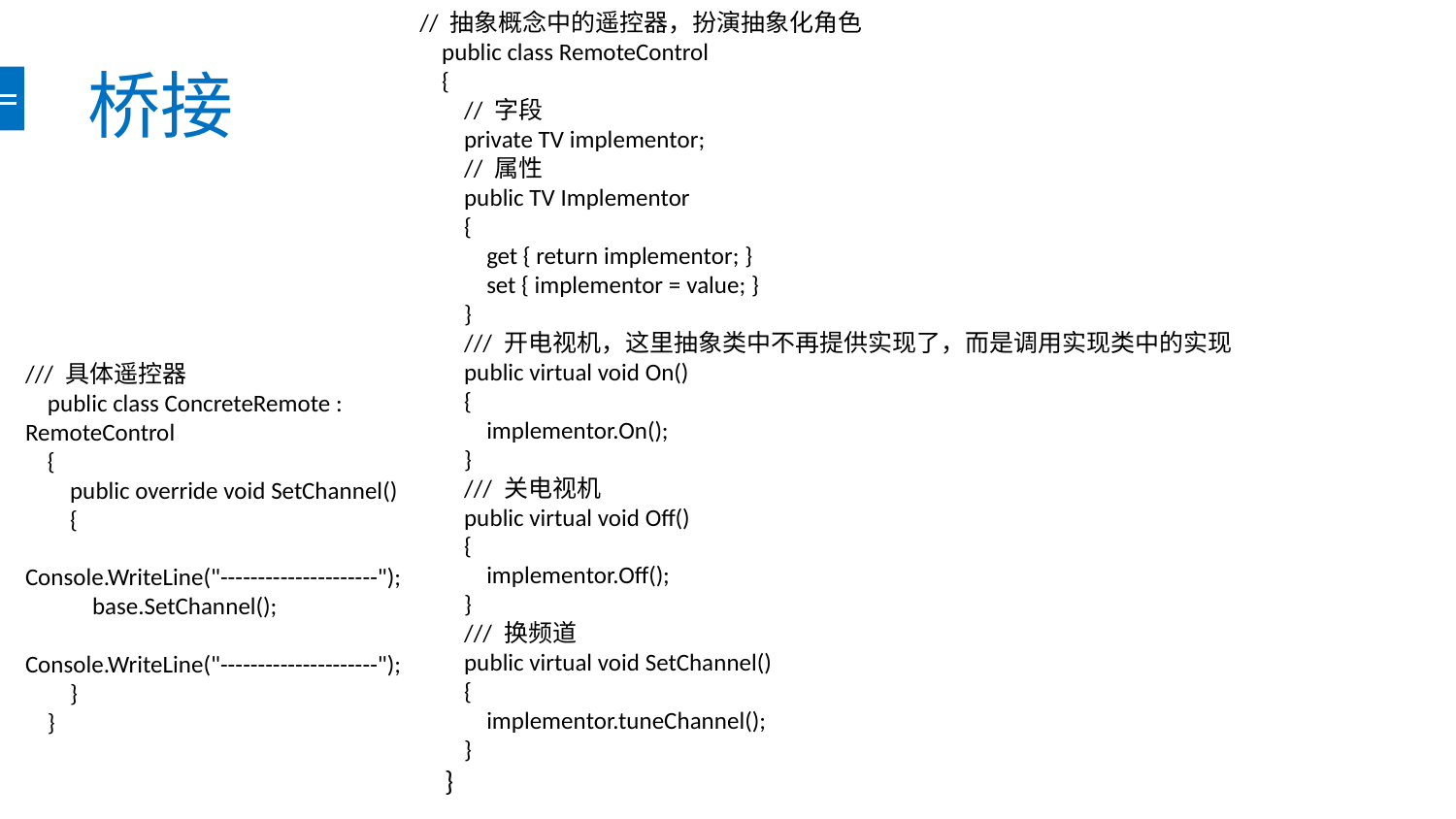

// 抽象概念中的遥控器，扮演抽象化角色
    public class RemoteControl
    {
        // 字段
        private TV implementor;
        // 属性
        public TV Implementor
        {
            get { return implementor; }
            set { implementor = value; }
        }
        /// 开电视机，这里抽象类中不再提供实现了，而是调用实现类中的实现
        public virtual void On()
        {
            implementor.On();
        }
        /// 关电视机
        public virtual void Off()
        {
            implementor.Off();
        }
        /// 换频道
        public virtual void SetChannel()
        {
            implementor.tuneChannel();
        }
    }
# 桥接
/// 具体遥控器
    public class ConcreteRemote : RemoteControl
    {
        public override void SetChannel()
        {
            Console.WriteLine("---------------------");
            base.SetChannel();
            Console.WriteLine("---------------------");
        }
    }